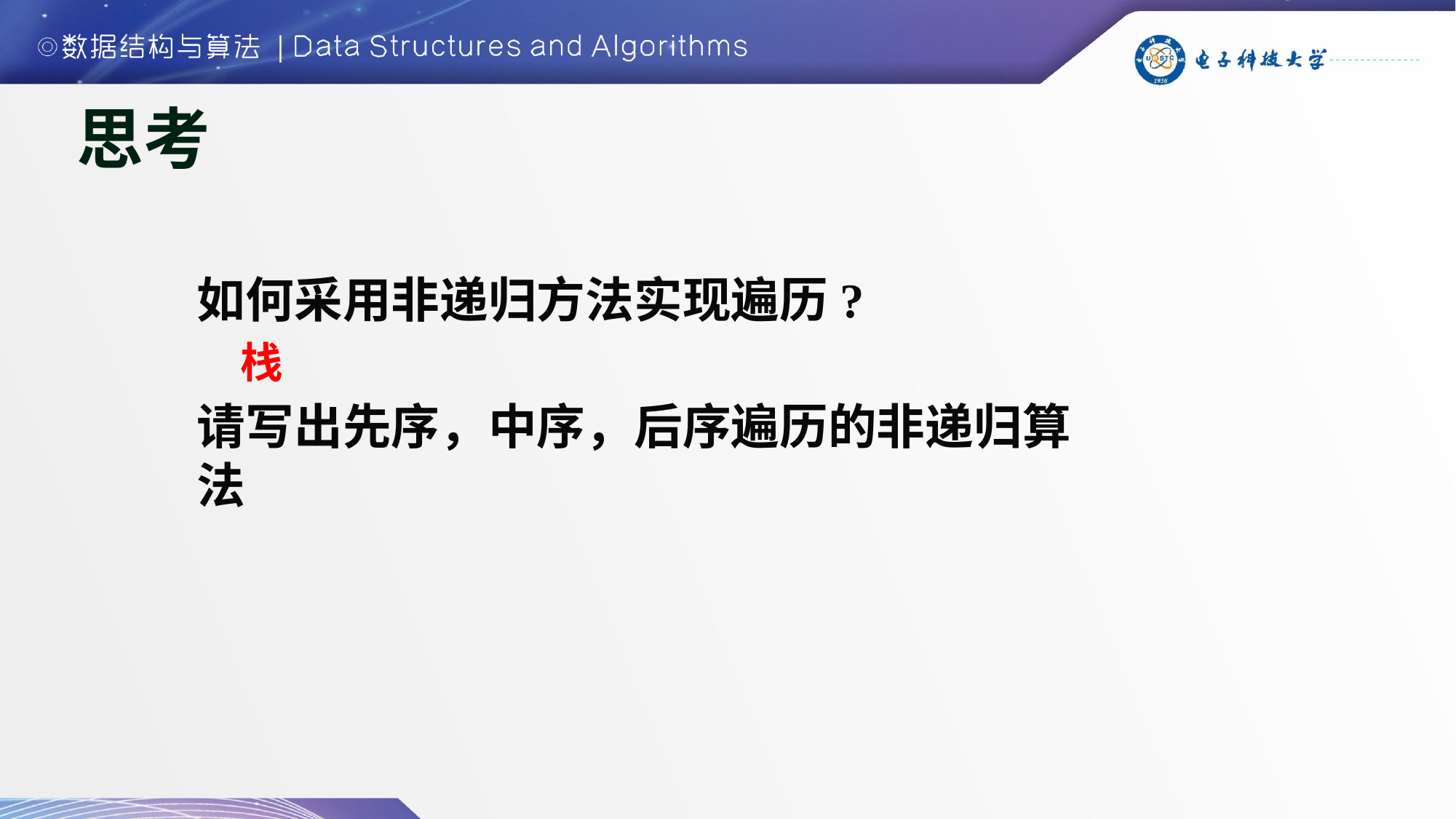

# 思考
如何采用非递归方法实现遍历?
栈
请写出先序，中序，后序遍历的非递归算法